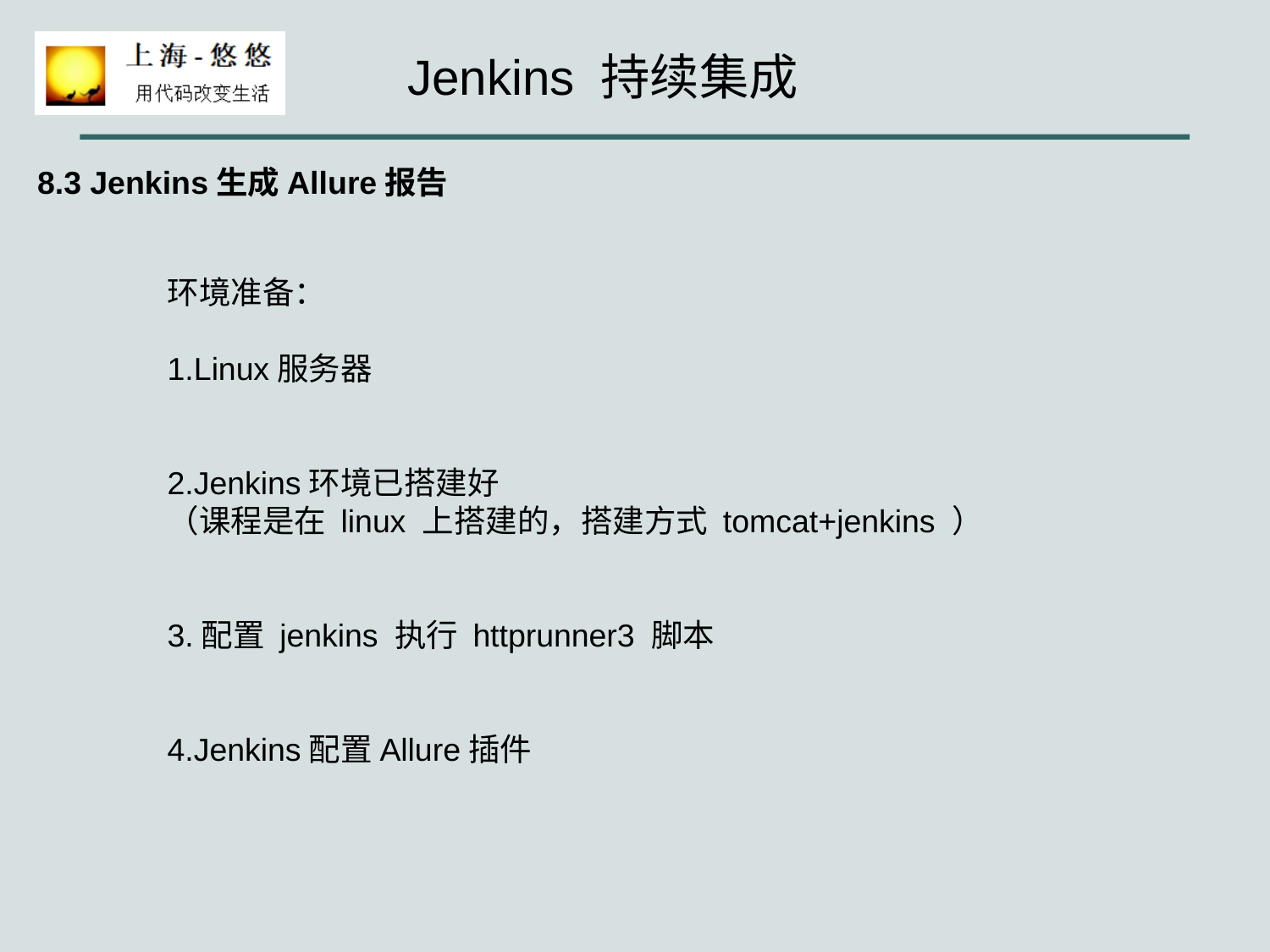

8.3 Jenkins生成Allure报告
环境准备：

1.Linux服务器

2.Jenkins环境已搭建好
（课程是在 linux 上搭建的，搭建方式 tomcat+jenkins ）

3.配置 jenkins 执行 httprunner3 脚本

4.Jenkins配置Allure插件